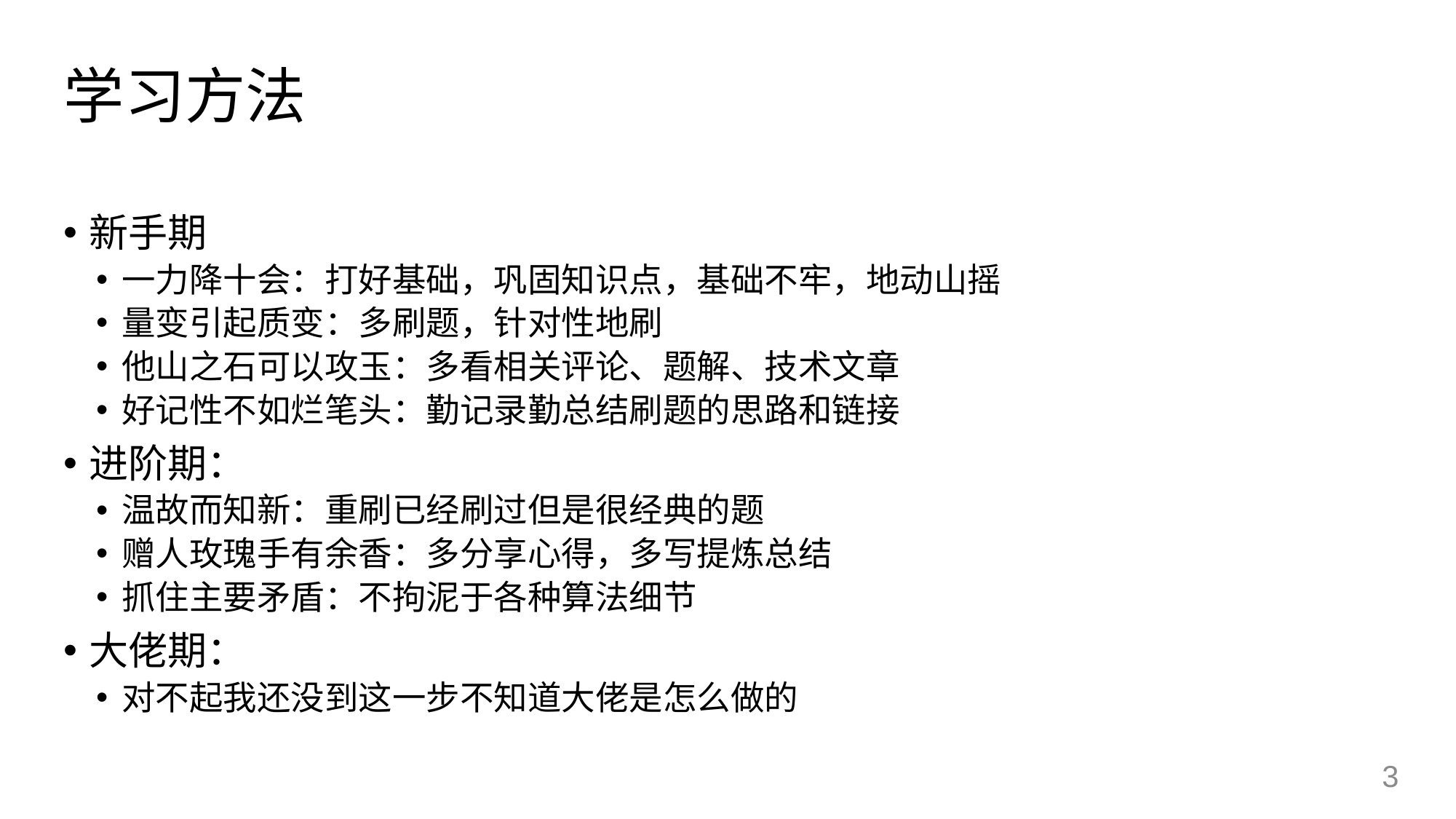

# 学习方法
新手期
一力降十会：打好基础，巩固知识点，基础不牢，地动山摇
量变引起质变：多刷题，针对性地刷
他山之石可以攻玉：多看相关评论、题解、技术文章
好记性不如烂笔头：勤记录勤总结刷题的思路和链接
进阶期：
温故而知新：重刷已经刷过但是很经典的题
赠人玫瑰手有余香：多分享心得，多写提炼总结
抓住主要矛盾：不拘泥于各种算法细节
大佬期：
对不起我还没到这一步不知道大佬是怎么做的
3